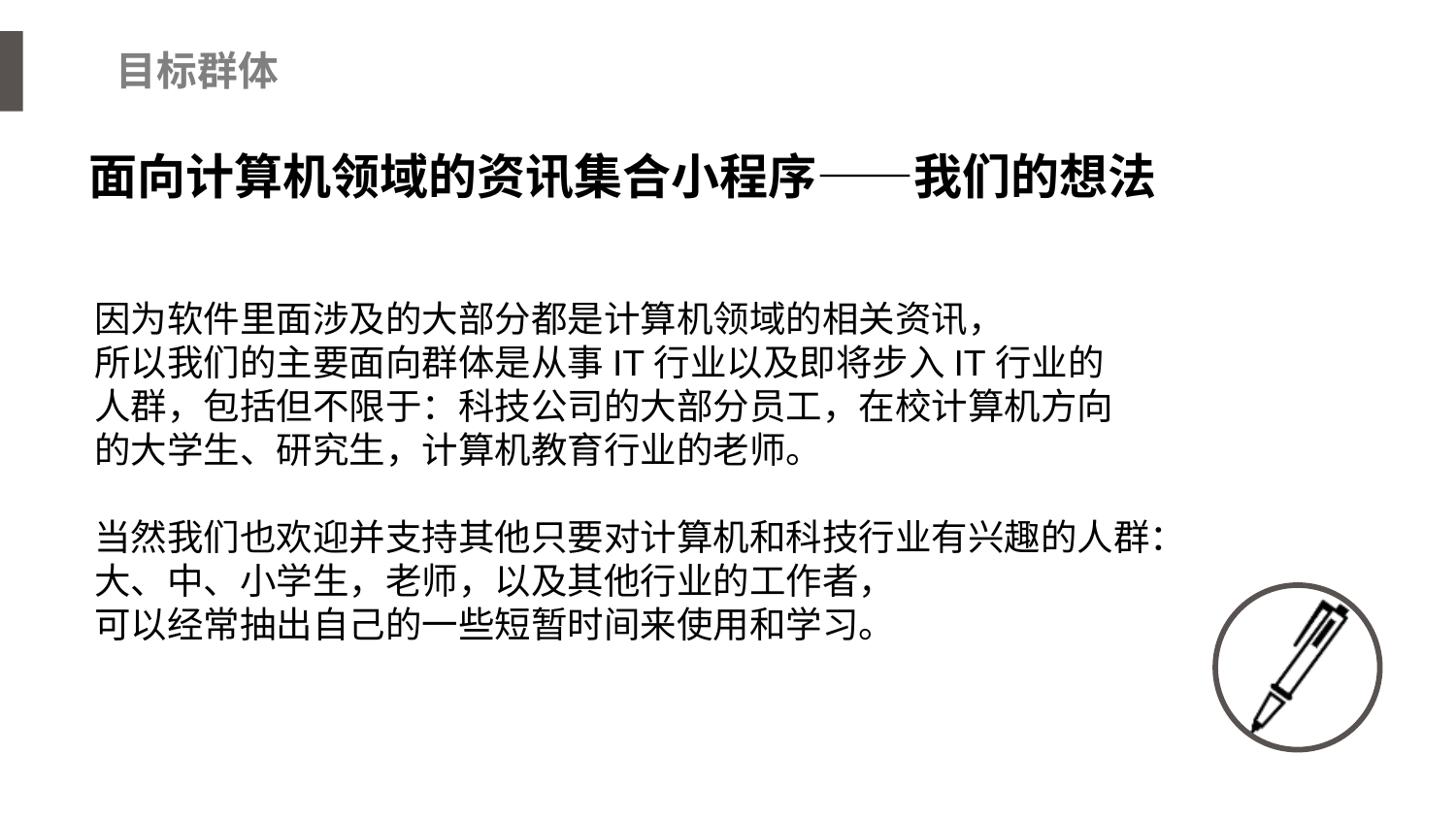

目标群体

面向计算机领域的资讯集合小程序——我们的想法

因为软件里面涉及的大部分都是计算机领域的相关资讯，
所以我们的主要面向群体是从事IT行业以及即将步入IT行业的
人群，包括但不限于：科技公司的大部分员工，在校计算机方向
的大学生、研究生，计算机教育行业的老师。

当然我们也欢迎并支持其他只要对计算机和科技行业有兴趣的人群：
大、中、小学生，老师，以及其他行业的工作者，
可以经常抽出自己的一些短暂时间来使用和学习。